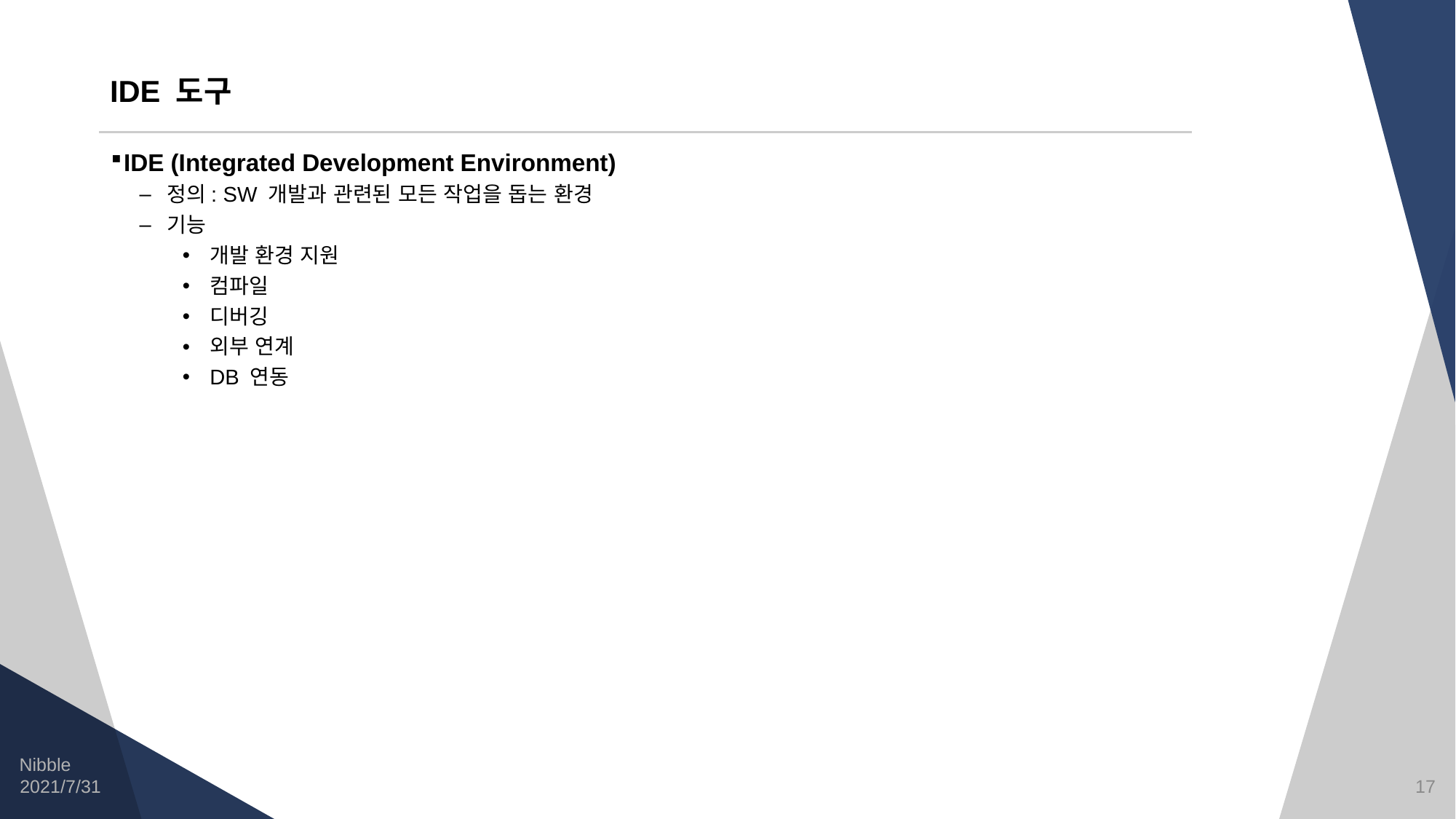

# IDE 도구

IDE (Integrated Development Environment)
정의: SW 개발과 관련된 모든 작업을 돕는 환경
기능
개발 환경 지원
컴파일
디버깅
외부 연계
DB 연동
Nibble
2021/7/31
17